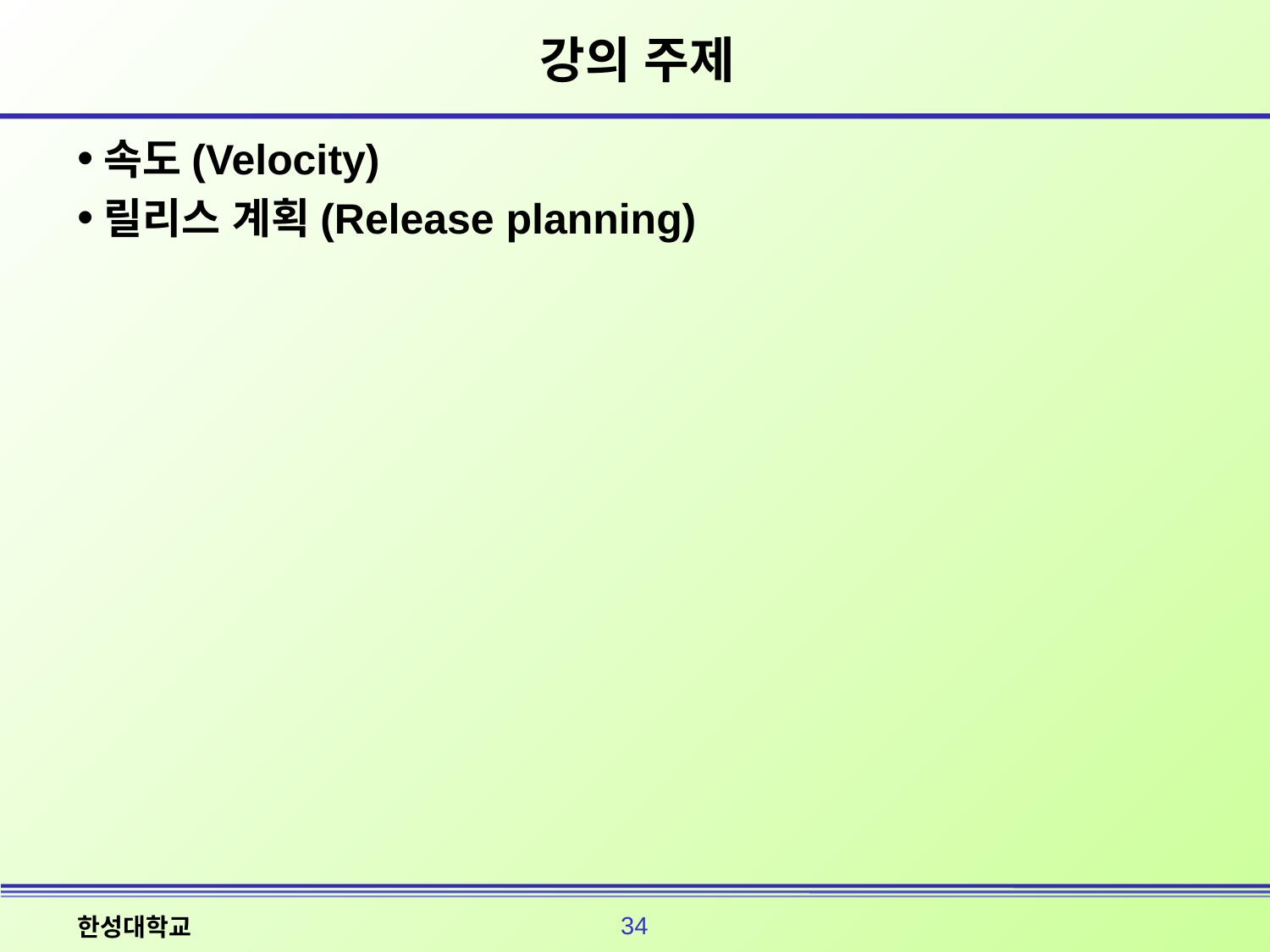

# 강의 주제
속도(Velocity)
릴리스 계획(Release planning)